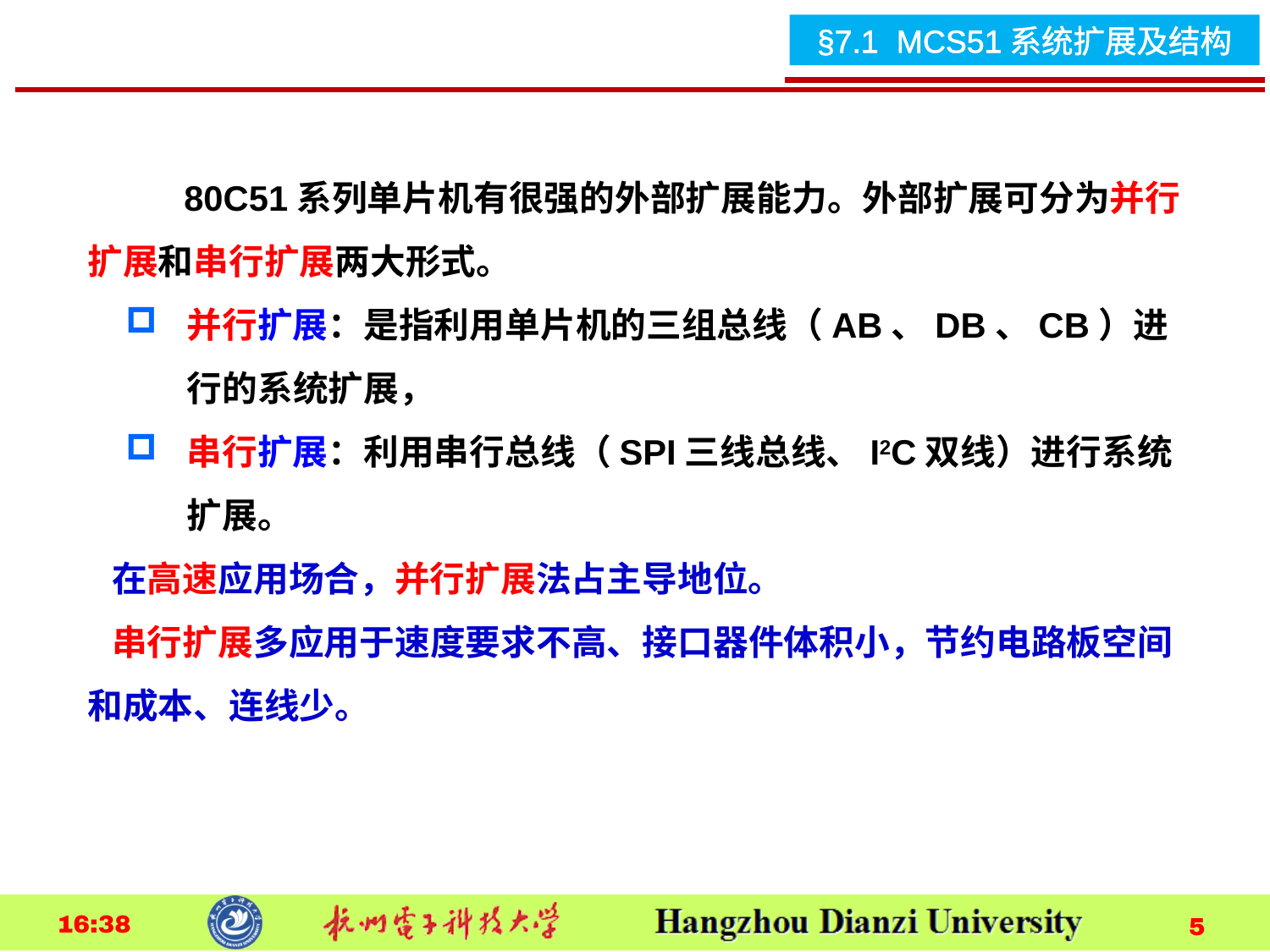

80C51系列单片机有很强的外部扩展能力。外部扩展可分为并行扩展和串行扩展两大形式。
并行扩展：是指利用单片机的三组总线（AB、DB、CB）进行的系统扩展，
串行扩展：利用串行总线（SPI三线总线、I2C双线）进行系统扩展。
  在高速应用场合，并行扩展法占主导地位。
  串行扩展多应用于速度要求不高、接口器件体积小，节约电路板空间和成本、连线少。